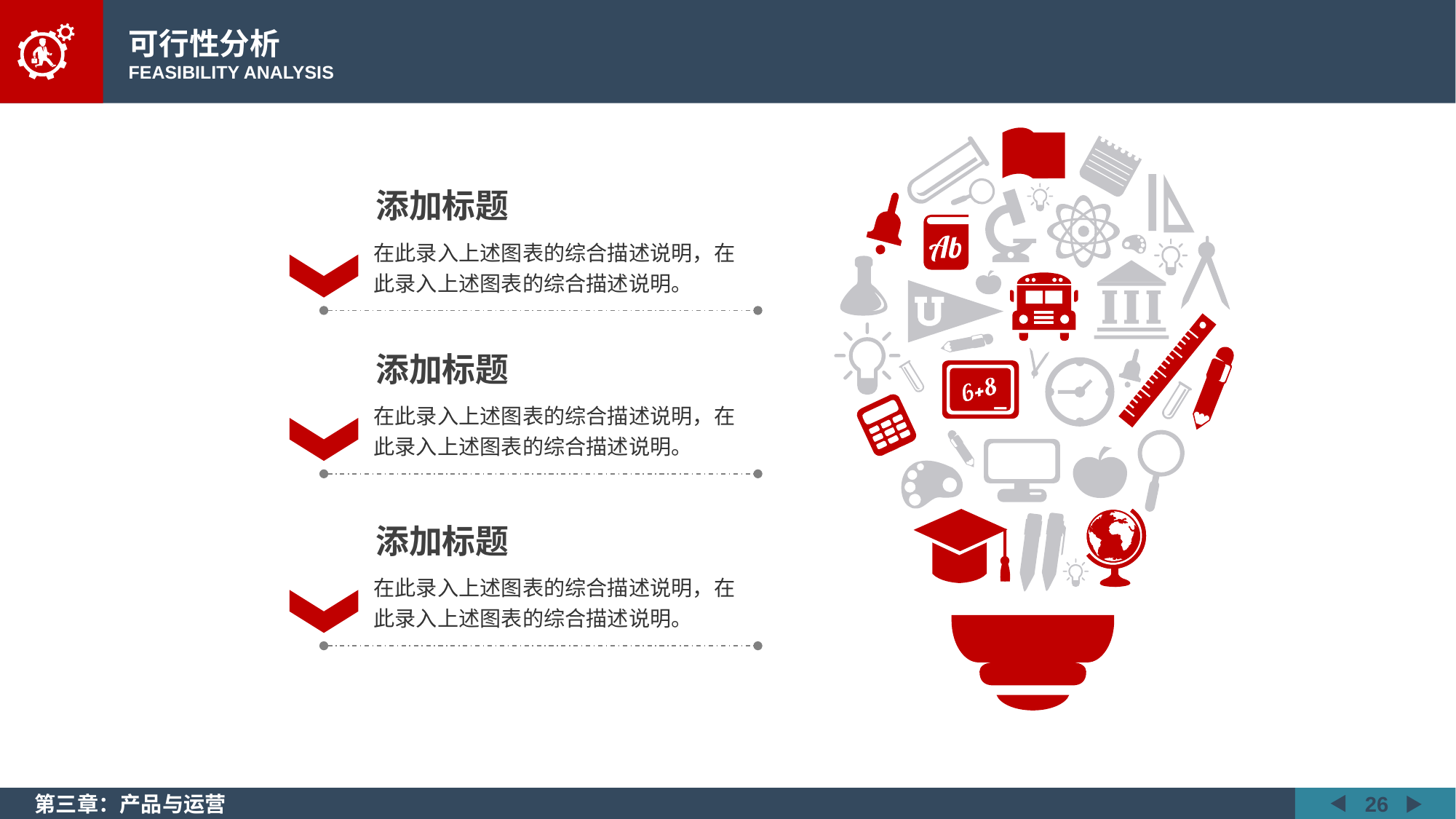

可行性分析
FEASIBILITY ANALYSIS

添加标题

在此录入上述图表的综合描述说明，在此录入上述图表的综合描述说明。

添加标题

在此录入上述图表的综合描述说明，在此录入上述图表的综合描述说明。

添加标题

在此录入上述图表的综合描述说明，在此录入上述图表的综合描述说明。

第三章：产品与运营
26